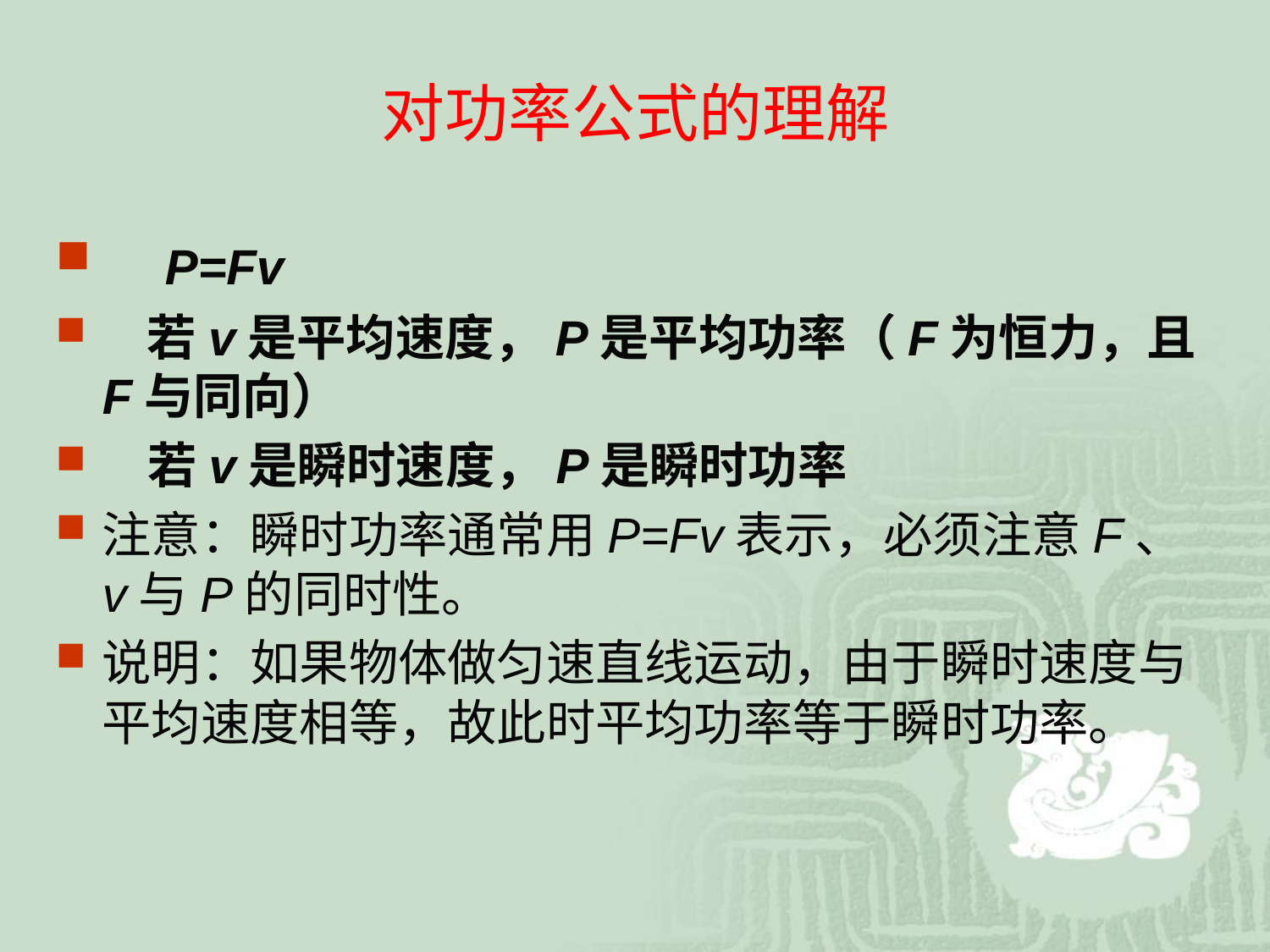

# 对功率公式的理解
    P=Fv
   若v是平均速度，P是平均功率（F为恒力，且F与同向）
   若v是瞬时速度，P是瞬时功率
注意：瞬时功率通常用P=Fv表示，必须注意F、v与P的同时性。
说明：如果物体做匀速直线运动，由于瞬时速度与平均速度相等，故此时平均功率等于瞬时功率。